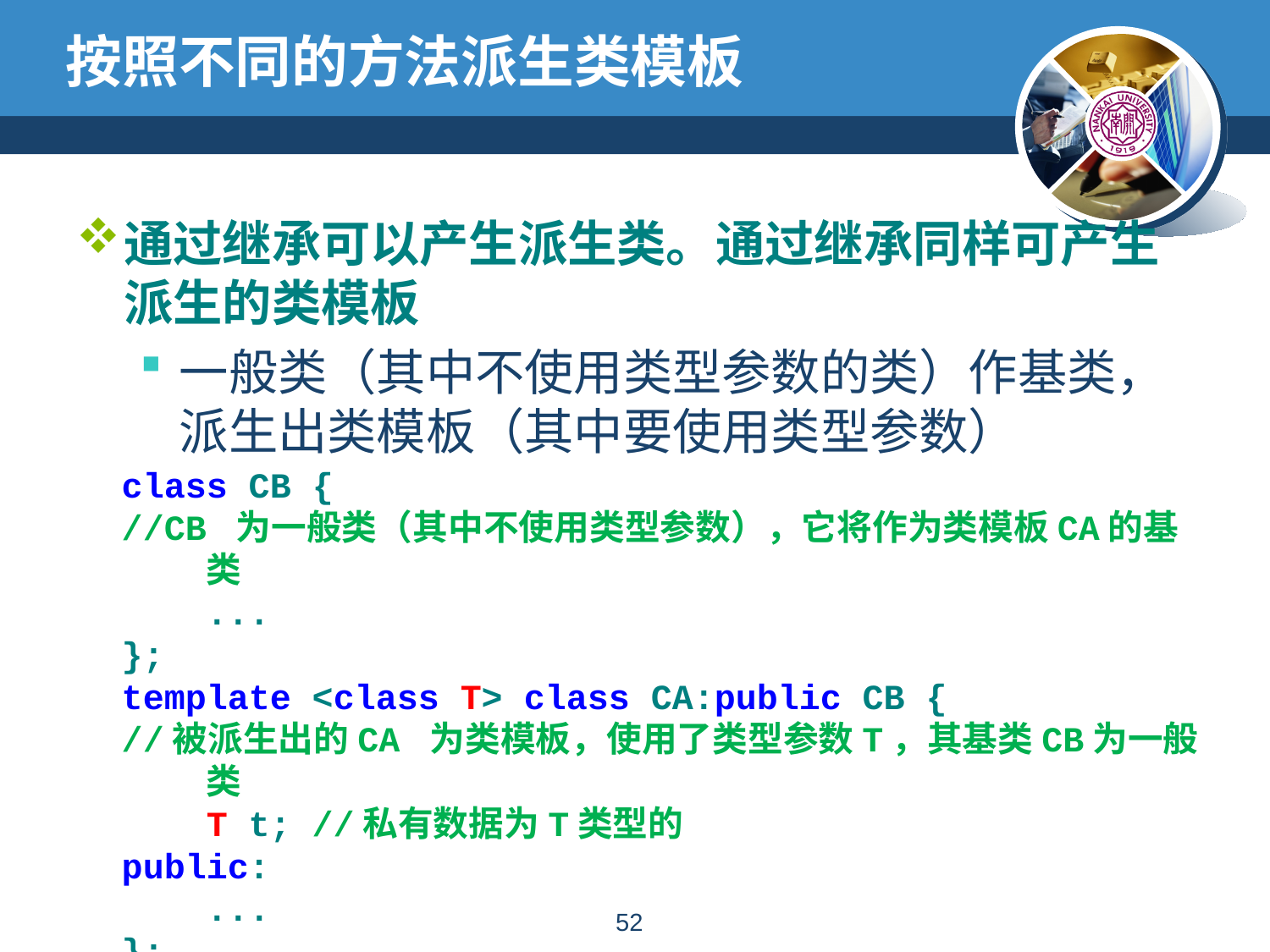

# 按照不同的方法派生类模板
通过继承可以产生派生类。通过继承同样可产生派生的类模板
一般类（其中不使用类型参数的类）作基类，派生出类模板（其中要使用类型参数）

class CB {
//CB 为一般类（其中不使用类型参数），它将作为类模板CA的基类
	...
};
template <class T> class CA:public CB {
//被派生出的CA 为类模板，使用了类型参数T，其基类CB为一般类
	T t; //私有数据为T类型的
public:
	...
};
52